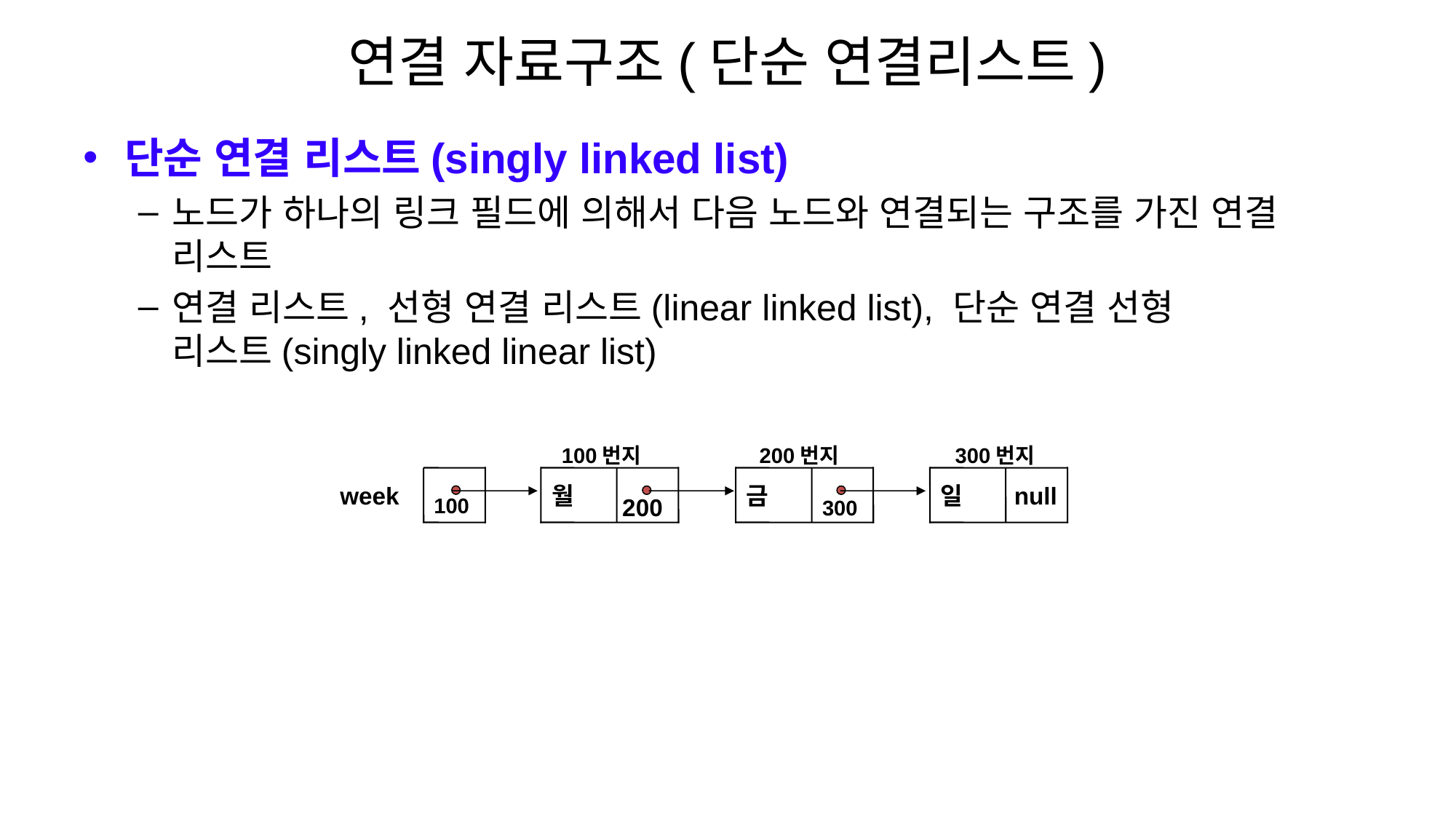

# 연결 자료구조(단순 연결리스트)
단순 연결 리스트(singly linked list)
노드가 하나의 링크 필드에 의해서 다음 노드와 연결되는 구조를 가진 연결 리스트
연결 리스트, 선형 연결 리스트(linear linked list), 단순 연결 선형
리스트(singly linked linear list)

200번지
300번지
100번지
week

월

200

금

300

일

null

100